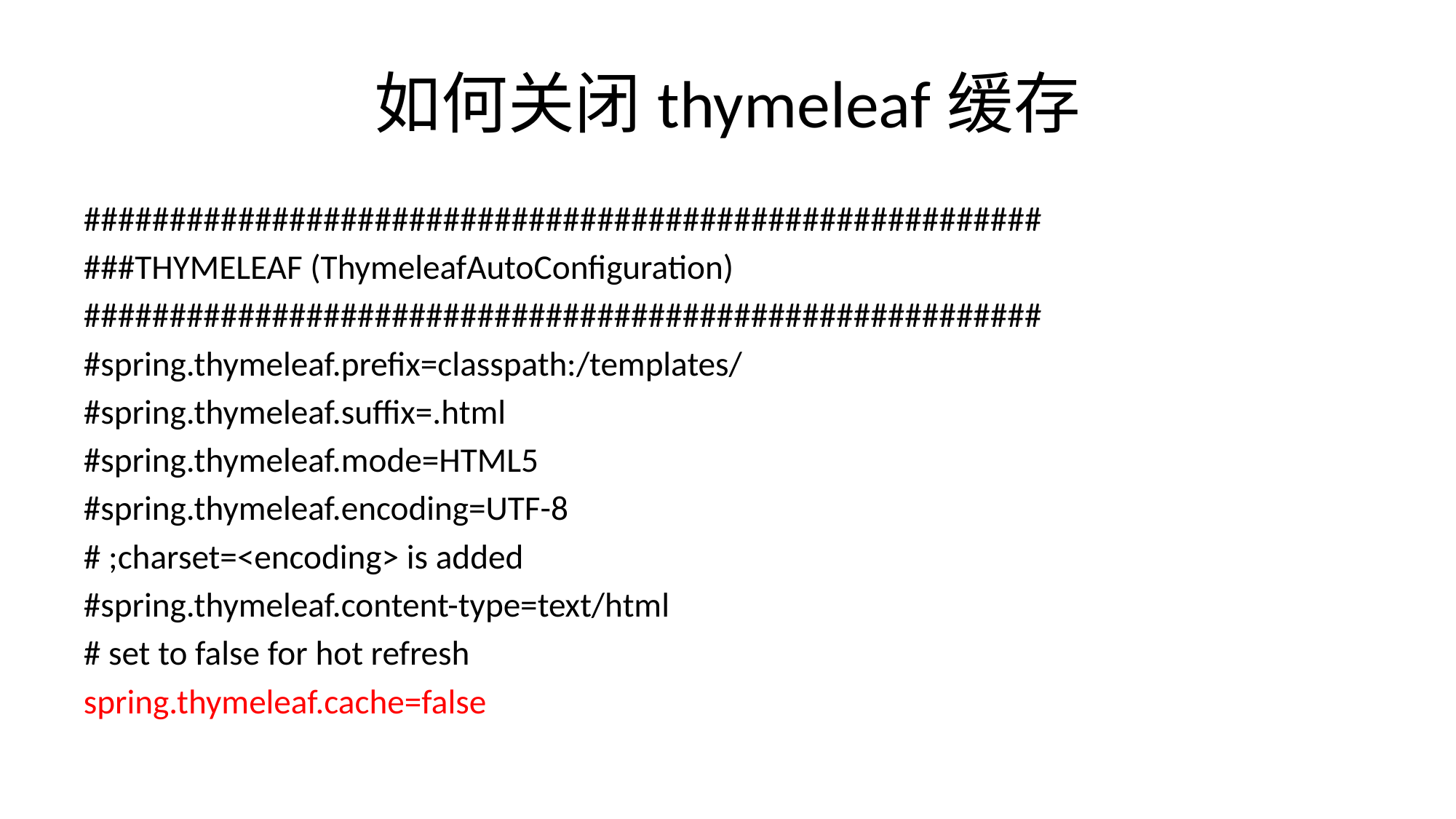

# 如何关闭thymeleaf缓存
########################################################
###THYMELEAF (ThymeleafAutoConfiguration)
########################################################
#spring.thymeleaf.prefix=classpath:/templates/
#spring.thymeleaf.suffix=.html
#spring.thymeleaf.mode=HTML5
#spring.thymeleaf.encoding=UTF-8
# ;charset=<encoding> is added
#spring.thymeleaf.content-type=text/html
# set to false for hot refresh
spring.thymeleaf.cache=false